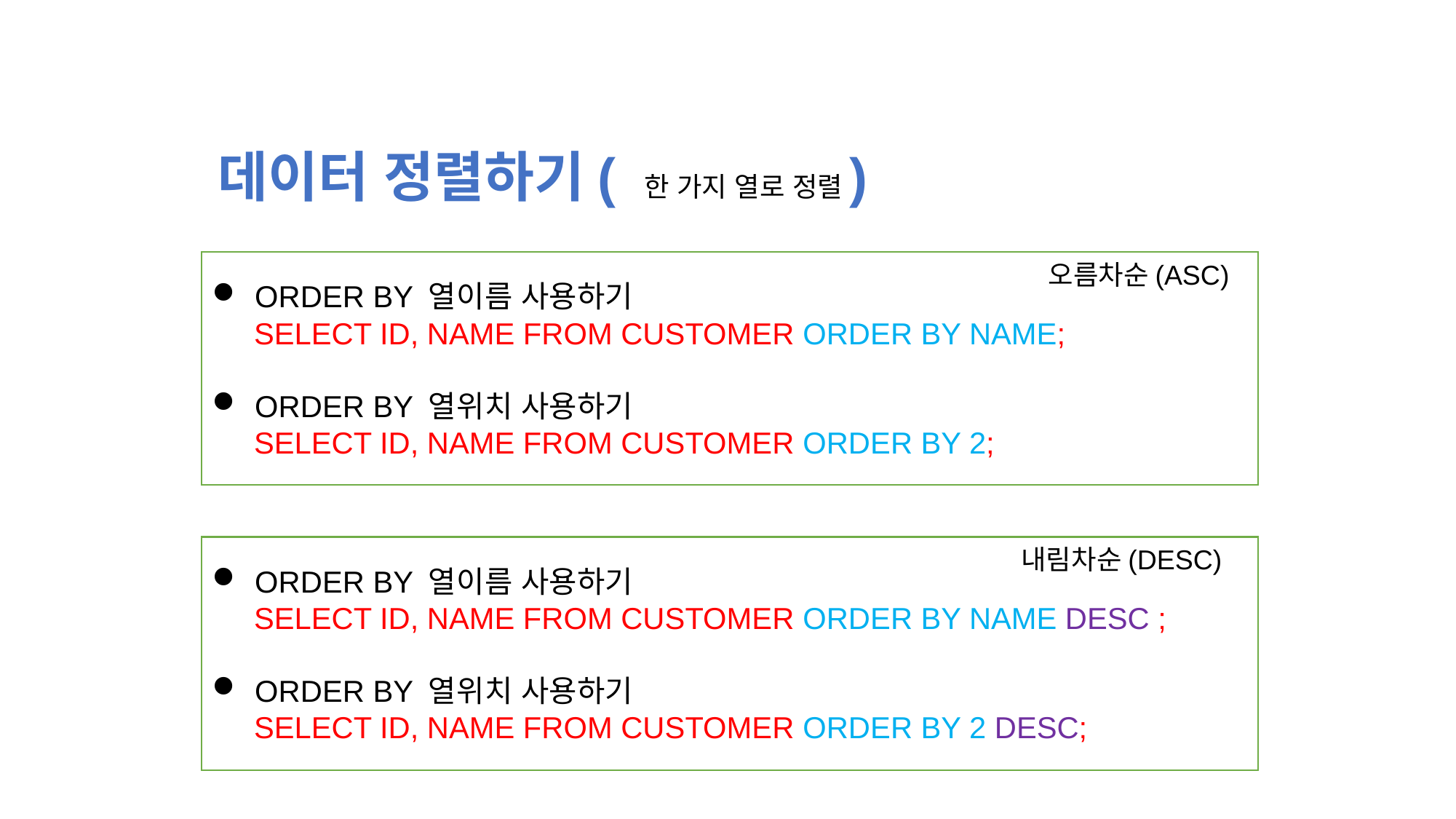

데이터 정렬하기( 한 가지 열로 정렬)
 ORDER BY 열이름 사용하기
     SELECT ID, NAME FROM CUSTOMER ORDER BY NAME;

 ORDER BY 열위치 사용하기
     SELECT ID, NAME FROM CUSTOMER ORDER BY 2;
오름차순(ASC)
 ORDER BY 열이름 사용하기
     SELECT ID, NAME FROM CUSTOMER ORDER BY NAME DESC ;

 ORDER BY 열위치 사용하기
     SELECT ID, NAME FROM CUSTOMER ORDER BY 2 DESC;
내림차순(DESC)